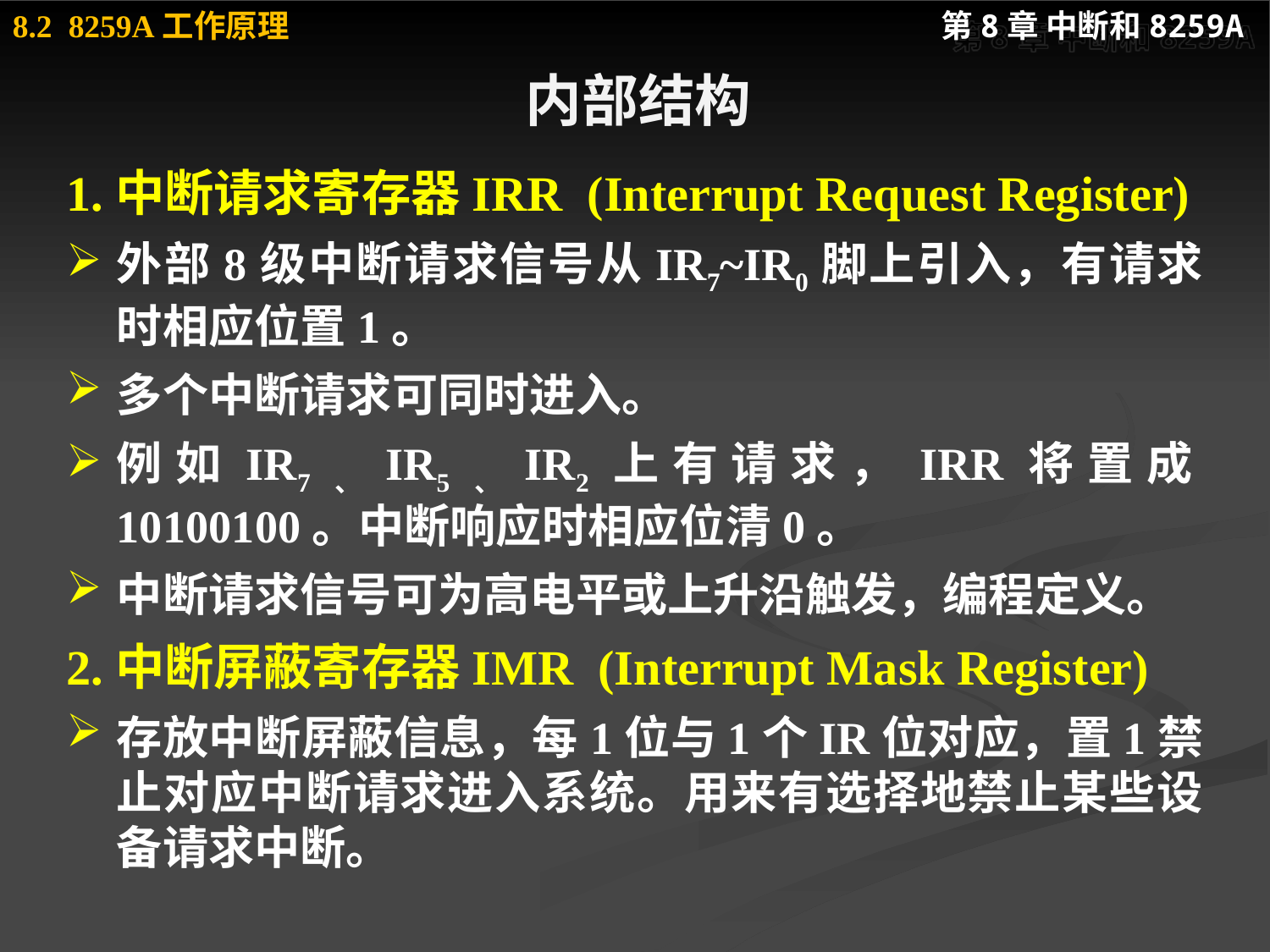

# 内部结构
1.中断请求寄存器IRR  (Interrupt Request Register)
外部8级中断请求信号从IR7~IR0脚上引入，有请求时相应位置1。
多个中断请求可同时进入。
例如IR7、IR5、IR2上有请求，IRR将置成10100100。中断响应时相应位清0。
中断请求信号可为高电平或上升沿触发，编程定义。
2.中断屏蔽寄存器IMR  (Interrupt Mask Register)
存放中断屏蔽信息，每1位与1个IR位对应，置1禁止对应中断请求进入系统。用来有选择地禁止某些设备请求中断。